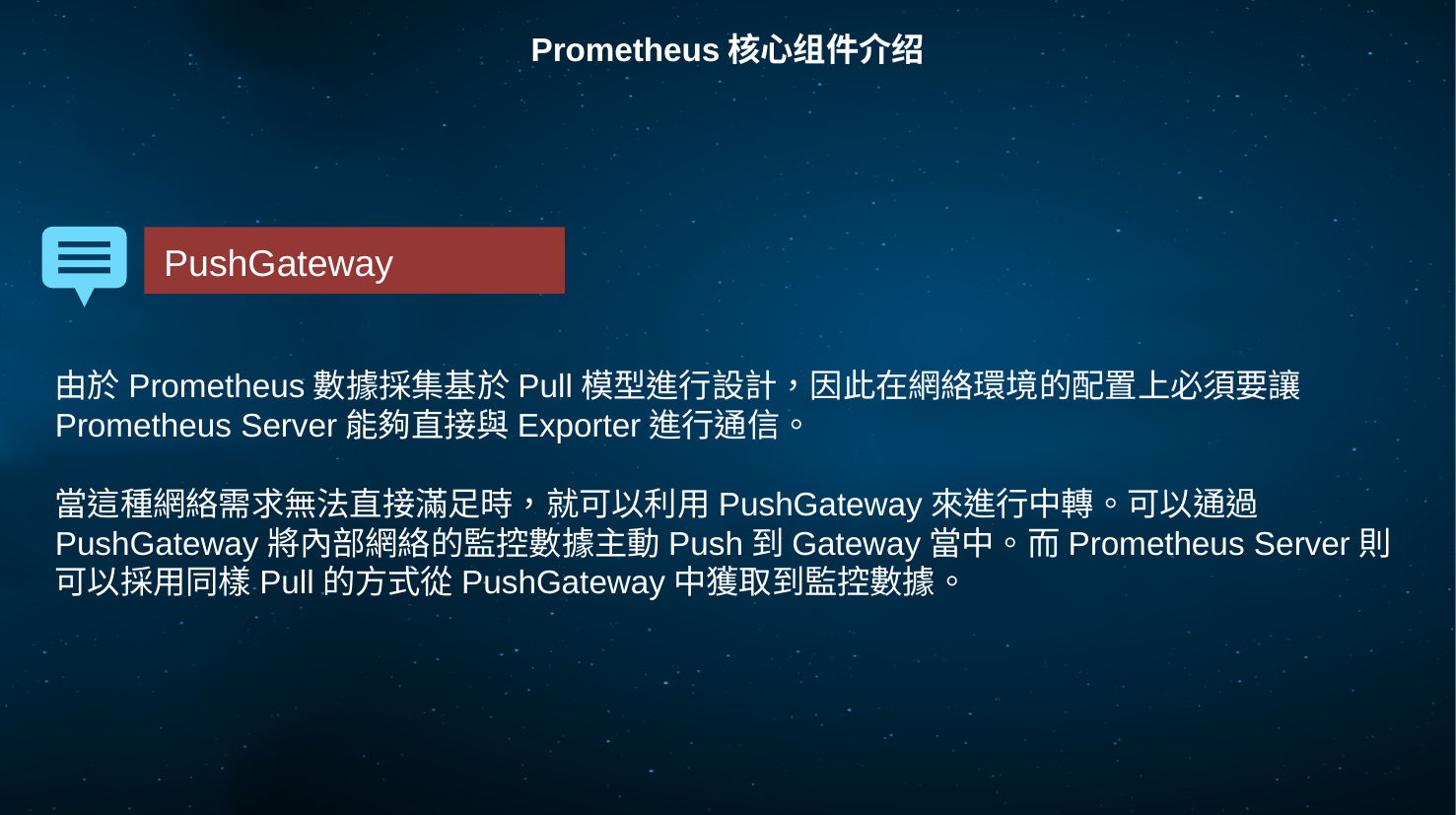

Prometheus核心组件介绍

PushGateway
由於Prometheus數據採集基於Pull模型進行設計，因此在網絡環境的配置上必須要讓Prometheus Server能夠直接與Exporter進行通信。
當這種網絡需求無法直接滿足時，就可以利用PushGateway來進行中轉。可以通過PushGateway將內部網絡的監控數據主動Push到Gateway當中。而Prometheus Server則可以採用同樣Pull的方式從PushGateway中獲取到監控數據。